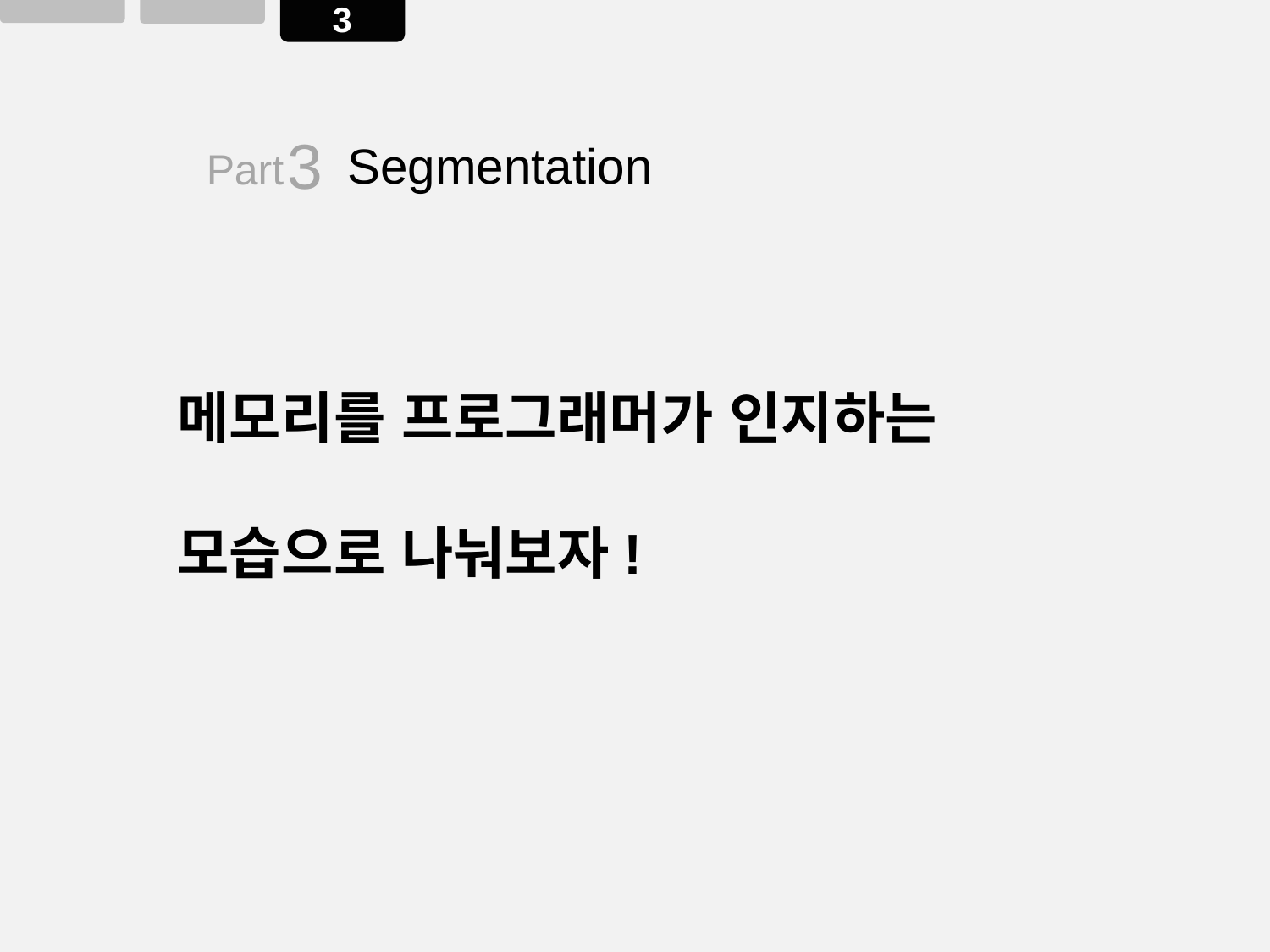

3

3
Segmentation
Part
메모리를 프로그래머가 인지하는

모습으로 나눠보자!